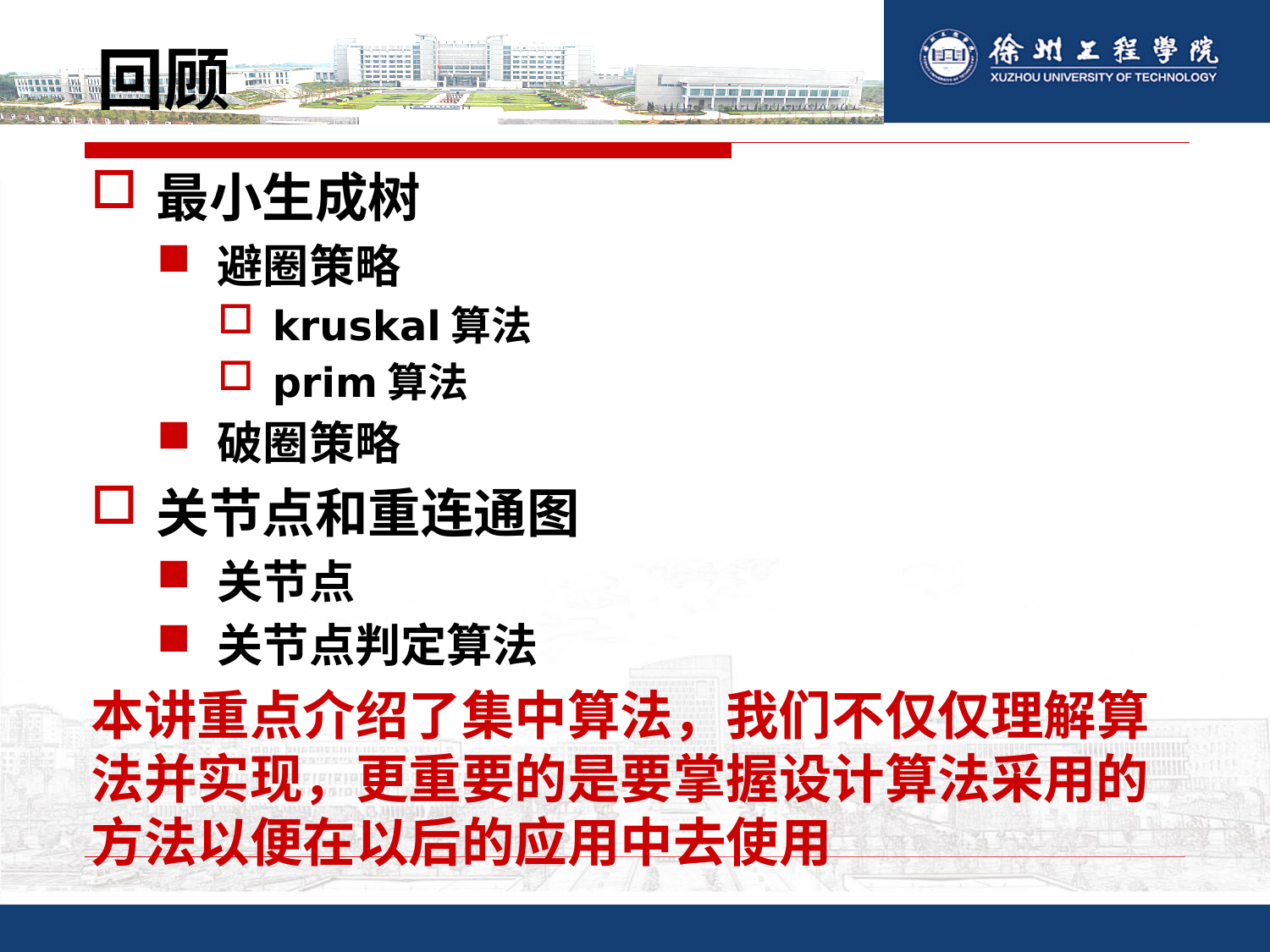

# 回顾
最小生成树
避圈策略
kruskal算法
prim算法
破圈策略
关节点和重连通图
关节点
关节点判定算法
本讲重点介绍了集中算法，我们不仅仅理解算法并实现，更重要的是要掌握设计算法采用的方法以便在以后的应用中去使用